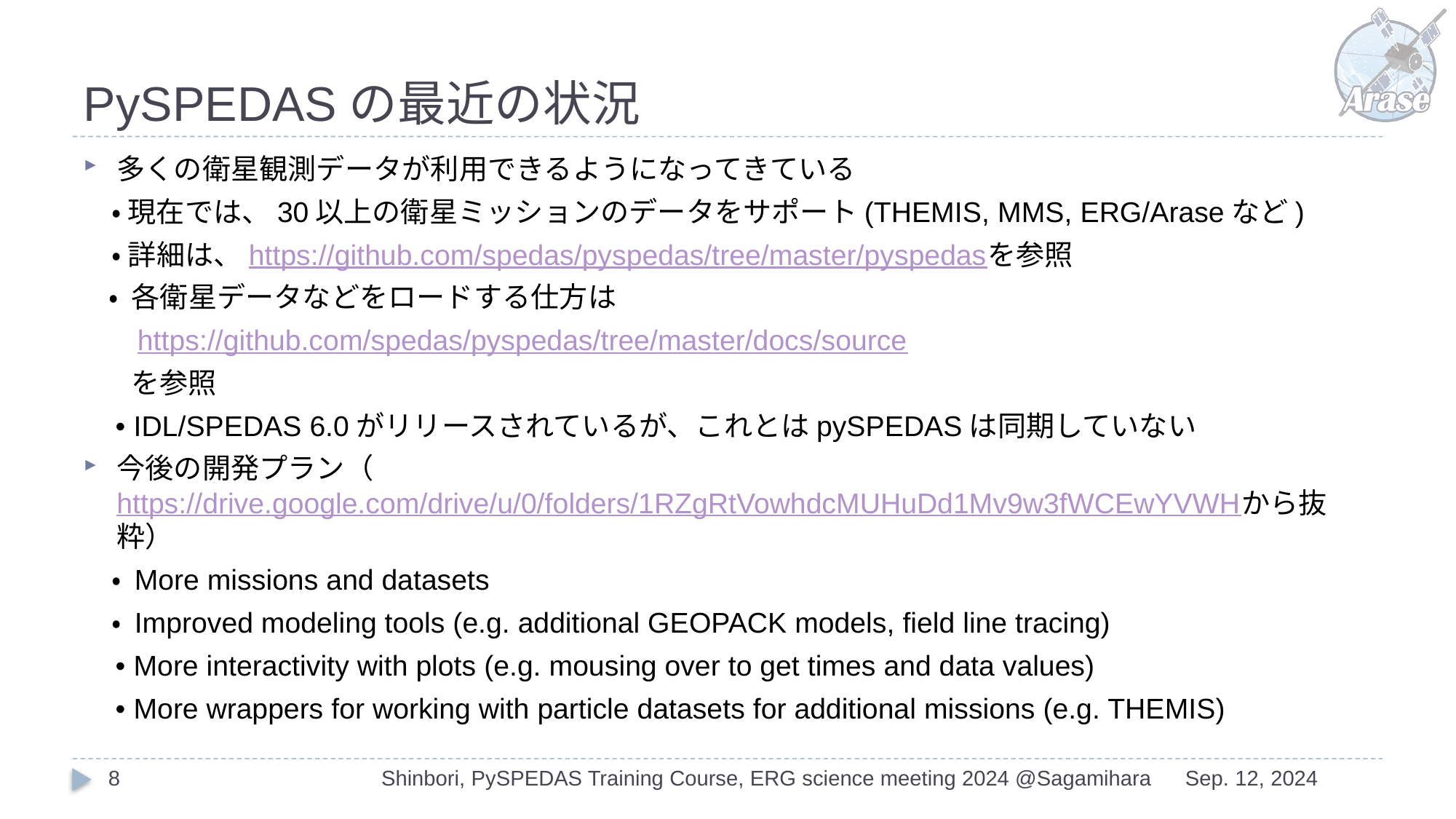

# PySPEDASの最近の状況
多くの衛星観測データが利用できるようになってきている
　• 現在では、30以上の衛星ミッションのデータをサポート(THEMIS, MMS, ERG/Araseなど)
　• 詳細は、https://github.com/spedas/pyspedas/tree/master/pyspedasを参照
    • 各衛星データなどをロードする仕方は
　   https://github.com/spedas/pyspedas/tree/master/docs/source
　   を参照
    • IDL/SPEDAS 6.0がリリースされているが、これとはpySPEDASは同期していない
今後の開発プラン（https://drive.google.com/drive/u/0/folders/1RZgRtVowhdcMUHuDd1Mv9w3fWCEwYVWHから抜粋）
　• More missions and datasets
　• Improved modeling tools (e.g. additional GEOPACK models, field line tracing)
    • More interactivity with plots (e.g. mousing over to get times and data values)
    • More wrappers for working with particle datasets for additional missions (e.g. THEMIS)
8
Shinbori, PySPEDAS Training Course, ERG science meeting 2024 @Sagamihara
Sep. 12, 2024